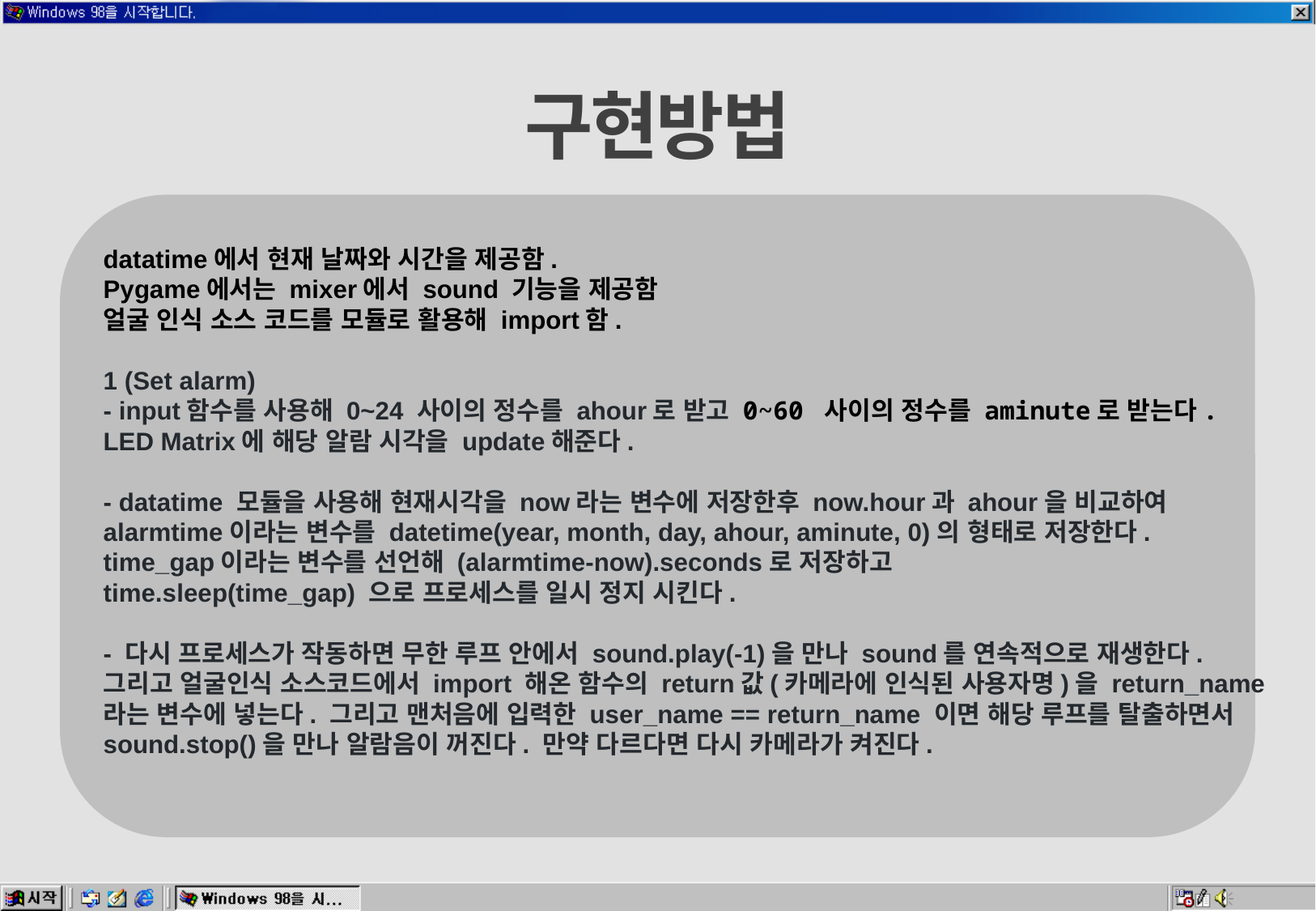

구현방법
datatime에서 현재 날짜와 시간을 제공함.
Pygame에서는 mixer에서 sound 기능을 제공함
얼굴 인식 소스 코드를 모듈로 활용해 import함.

1 (Set alarm)
- input함수를 사용해 0~24 사이의 정수를 ahour로 받고 0~60 사이의 정수를 aminute로 받는다.
LED Matrix에 해당 알람 시각을 update해준다.

- datatime 모듈을 사용해 현재시각을 now라는 변수에 저장한후 now.hour과 ahour을 비교하여
alarmtime이라는 변수를 datetime(year, month, day, ahour, aminute, 0)의 형태로 저장한다.
time_gap이라는 변수를 선언해 (alarmtime-now).seconds로 저장하고
time.sleep(time_gap) 으로 프로세스를 일시 정지 시킨다.

- 다시 프로세스가 작동하면 무한 루프 안에서 sound.play(-1)을 만나 sound를 연속적으로 재생한다.
그리고 얼굴인식 소스코드에서 import 해온 함수의 return값(카메라에 인식된 사용자명)을 return_name
라는 변수에 넣는다. 그리고 맨처음에 입력한 user_name == return_name 이면 해당 루프를 탈출하면서
sound.stop()을 만나 알람음이 꺼진다. 만약 다르다면 다시 카메라가 켜진다.